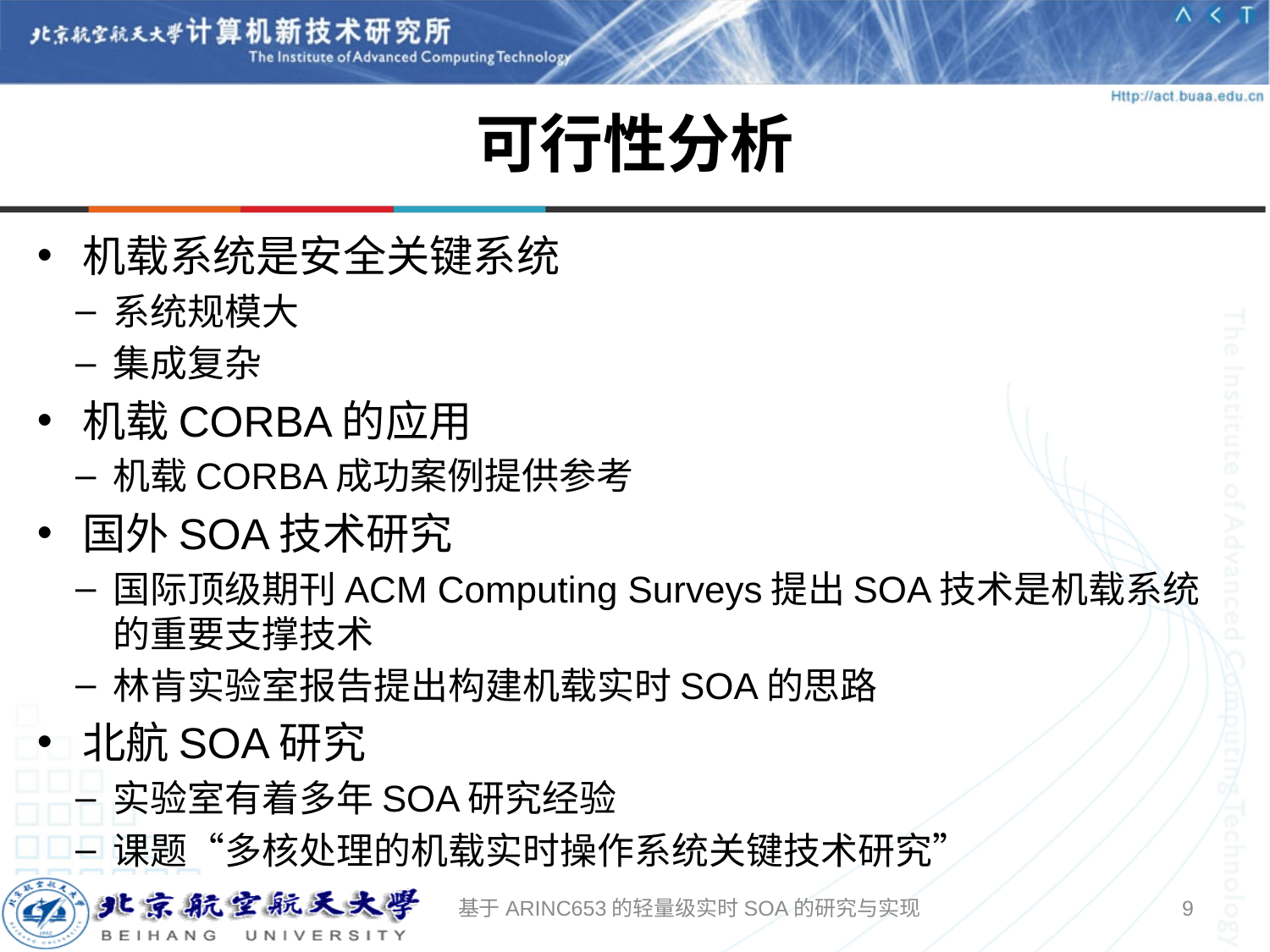

# 可行性分析
机载系统是安全关键系统
系统规模大
集成复杂
机载CORBA的应用
机载CORBA成功案例提供参考
国外SOA技术研究
国际顶级期刊ACM Computing Surveys提出SOA技术是机载系统的重要支撑技术
林肯实验室报告提出构建机载实时SOA的思路
北航SOA研究
实验室有着多年SOA研究经验
课题“多核处理的机载实时操作系统关键技术研究”
基于ARINC653的轻量级实时SOA的研究与实现
9